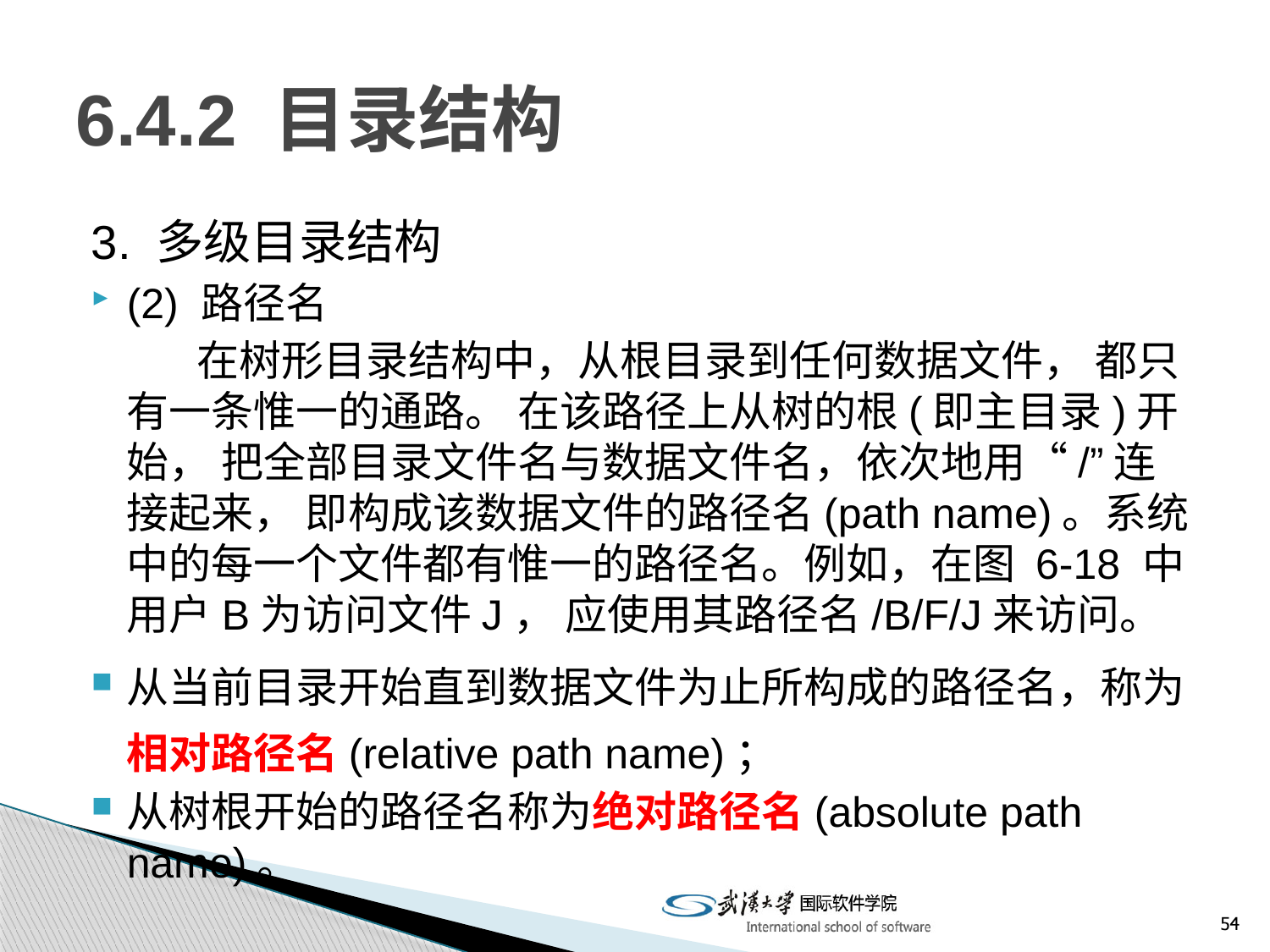

# 6.4.2 目录结构
3. 多级目录结构
(2) 路径名
          在树形目录结构中，从根目录到任何数据文件， 都只有一条惟一的通路。 在该路径上从树的根(即主目录)开始， 把全部目录文件名与数据文件名，依次地用“/”连接起来， 即构成该数据文件的路径名(path name)。系统中的每一个文件都有惟一的路径名。例如，在图 6-18 中用户B为访问文件J， 应使用其路径名/B/F/J来访问。
从当前目录开始直到数据文件为止所构成的路径名，称为相对路径名(relative path name)；
从树根开始的路径名称为绝对路径名(absolute path name)。

54